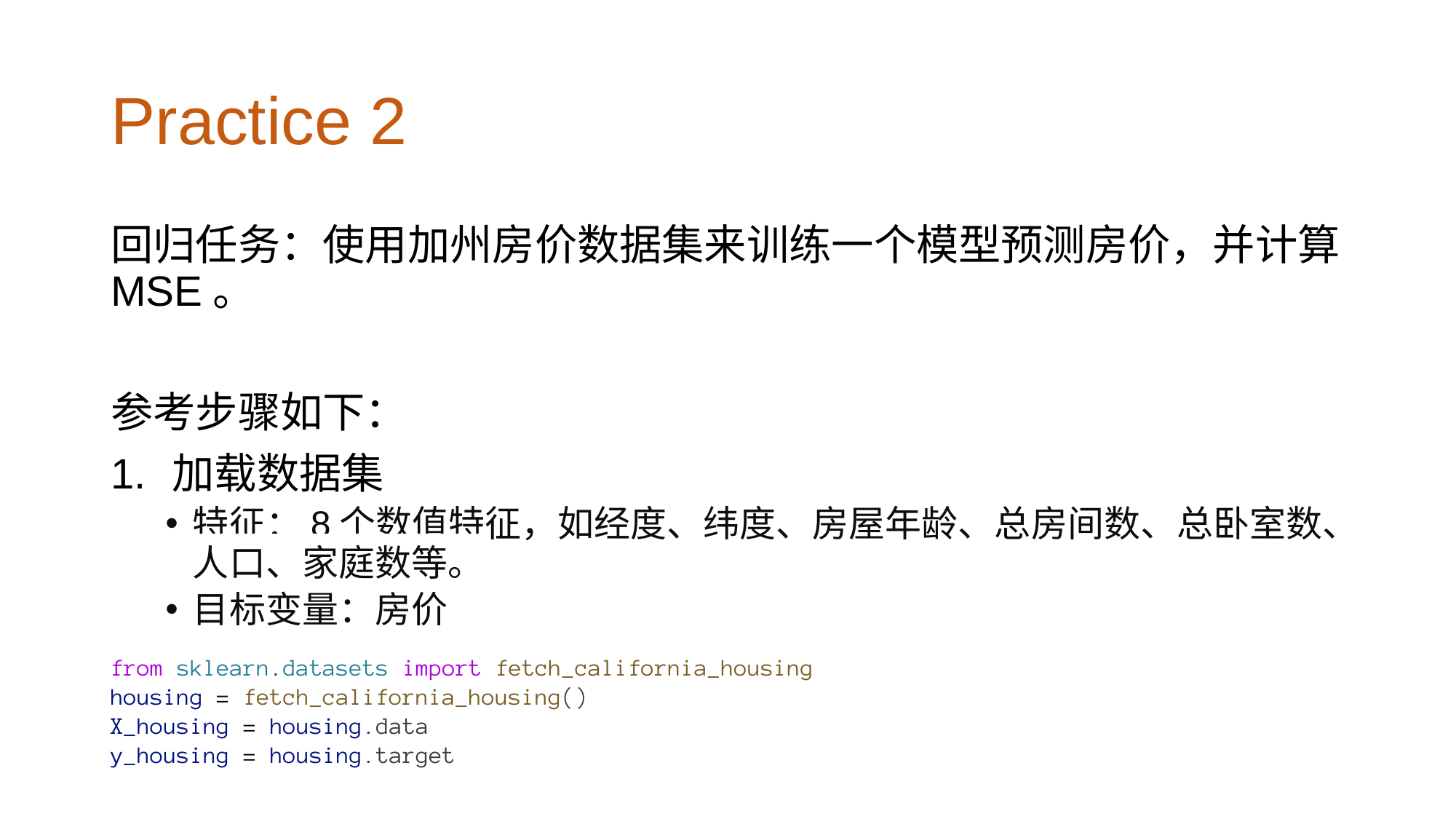

# Practice 2
回归任务：使用加州房价数据集来训练一个模型预测房价，并计算MSE。

参考步骤如下：
加载数据集
特征：8个数值特征，如经度、纬度、房屋年龄、总房间数、总卧室数、人口、家庭数等。
目标变量：房价

from sklearn.datasets import fetch_california_housing
housing = fetch_california_housing()
X_housing = housing.data
y_housing = housing.target